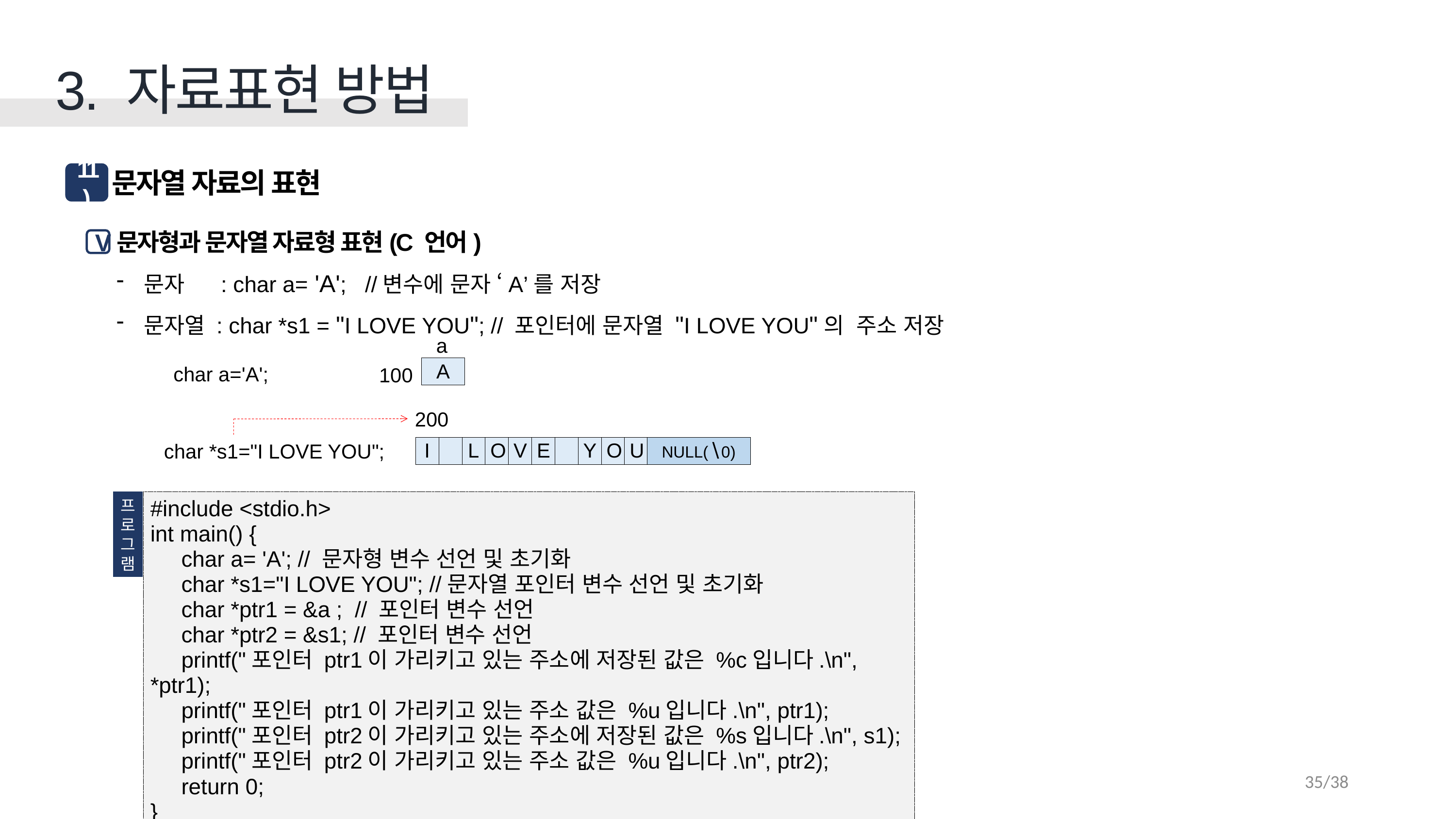

3. 자료표현 방법

문자열 자료의 표현
11)
문자형과 문자열 자료형 표현(C 언어)

문자     : char a= 'A';   //변수에 문자 ‘A’를 저장

문자열 : char *s1 = "I LOVE YOU"; // 포인터에 문자열 "I LOVE YOU"의  주소 저장
V
a
char a='A';
| A |
| --- |
100
200
char *s1="I LOVE YOU";
| I |  | L | O | V | E |  | Y | O | U | NULL(∖0) |
| --- | --- | --- | --- | --- | --- | --- | --- | --- | --- | --- |
프
로
그
램
#include <stdio.h>
int main() {
     char a= 'A'; // 문자형 변수 선언 및 초기화
     char *s1="I LOVE YOU"; //문자열 포인터 변수 선언 및 초기화
     char *ptr1 = &a ;  // 포인터 변수 선언
     char *ptr2 = &s1; // 포인터 변수 선언
     printf("포인터 ptr1이 가리키고 있는 주소에 저장된 값은 %c입니다.\n", *ptr1);
     printf("포인터 ptr1이 가리키고 있는 주소 값은 %u입니다.\n", ptr1);
     printf("포인터 ptr2이 가리키고 있는 주소에 저장된 값은 %s입니다.\n", s1);
     printf("포인터 ptr2이 가리키고 있는 주소 값은 %u입니다.\n", ptr2);
     return 0;
}
35/38